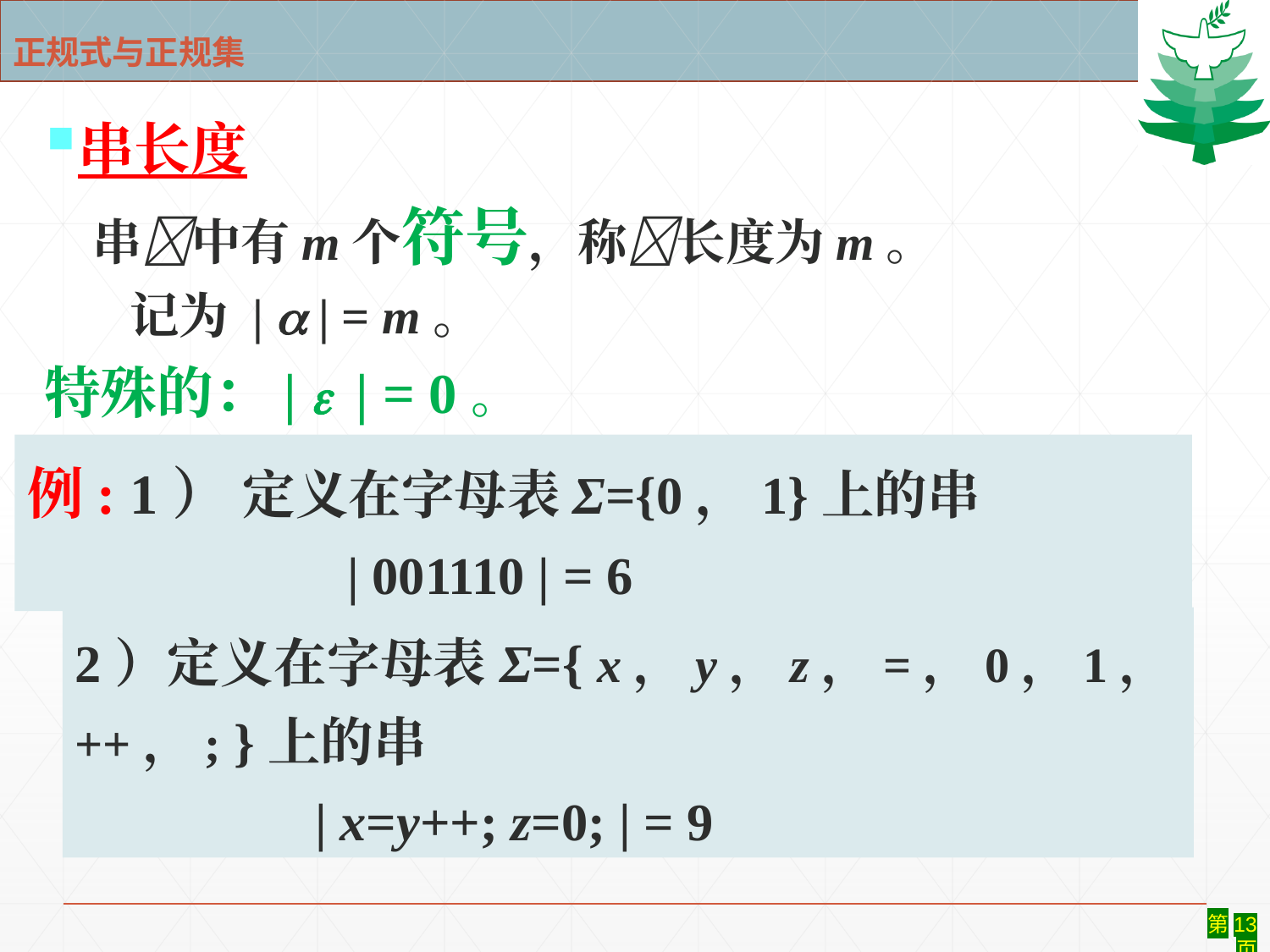

# 正规式与正规集
串长度
   串α中有m个符号，称α长度为m。
      记为 | α | = m。
特殊的：| ε  | = 0。

例: 1） 定义在字母表Σ={0，1}上的串
                        | 001110 | = 6
2）定义在字母表Σ={ x，y，z，=，0，1，++，; }上的串
                  | x=y++; z=0; | = 9